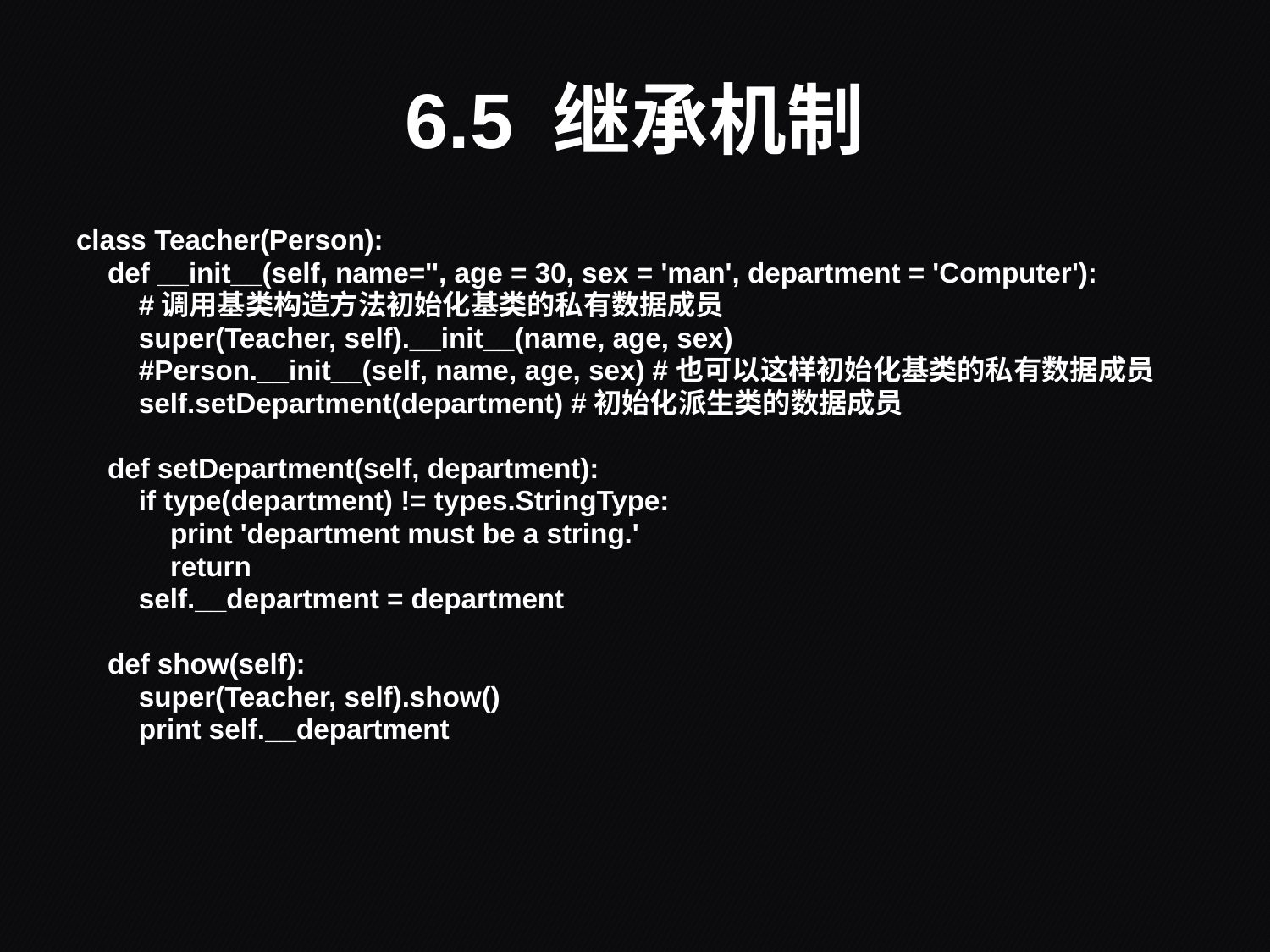

# 6.5 继承机制
class Teacher(Person):
    def __init__(self, name='', age = 30, sex = 'man', department = 'Computer'):
        #调用基类构造方法初始化基类的私有数据成员
        super(Teacher, self).__init__(name, age, sex)
        #Person.__init__(self, name, age, sex) #也可以这样初始化基类的私有数据成员
        self.setDepartment(department) #初始化派生类的数据成员

    def setDepartment(self, department):
        if type(department) != types.StringType:
            print 'department must be a string.'
            return
        self.__department = department

    def show(self):
        super(Teacher, self).show()
        print self.__department